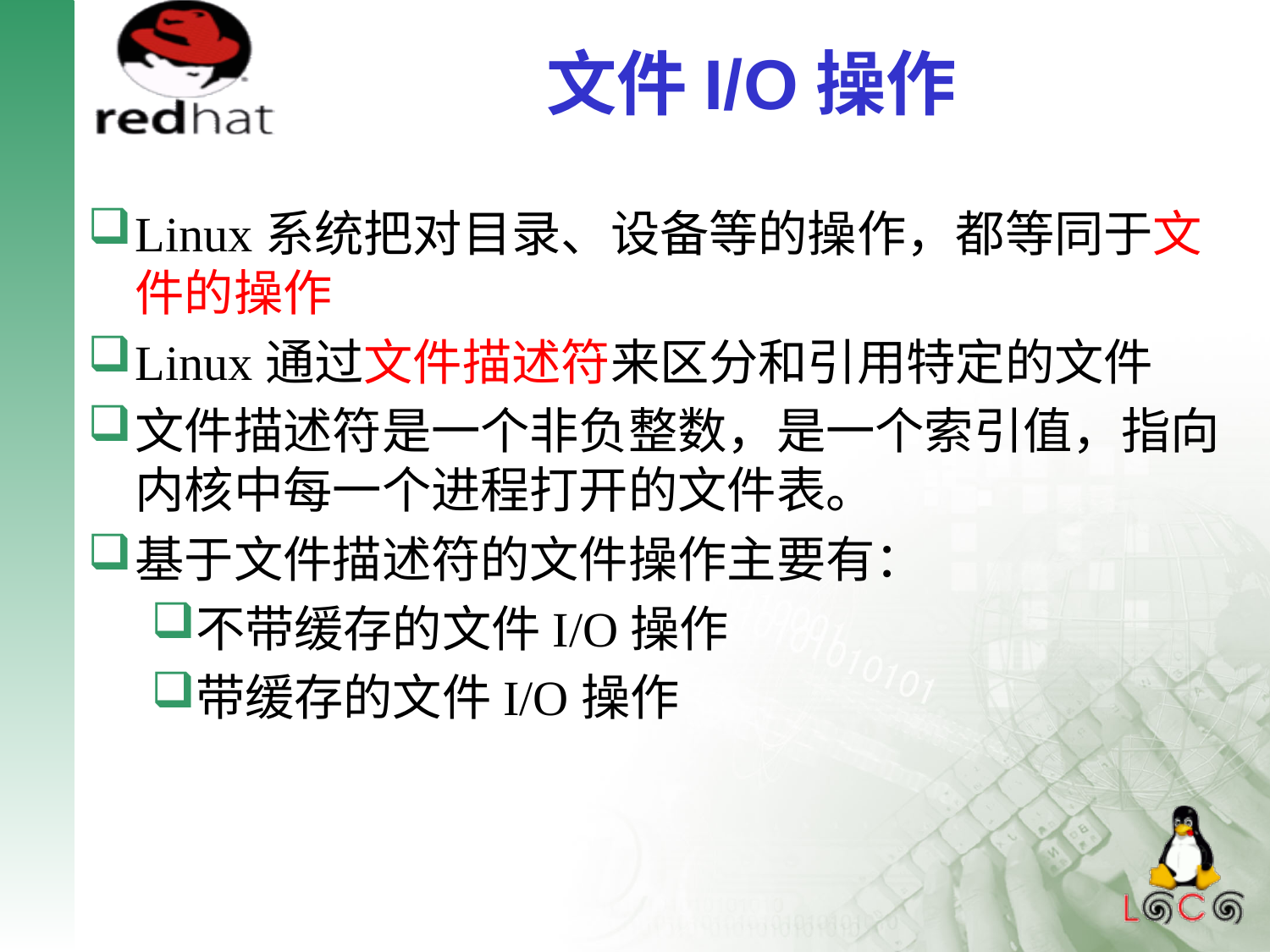

# 文件I/O操作
Linux系统把对目录、设备等的操作，都等同于文件的操作
Linux通过文件描述符来区分和引用特定的文件
文件描述符是一个非负整数，是一个索引值，指向内核中每一个进程打开的文件表。
基于文件描述符的文件操作主要有：
不带缓存的文件I/O操作
带缓存的文件I/O操作